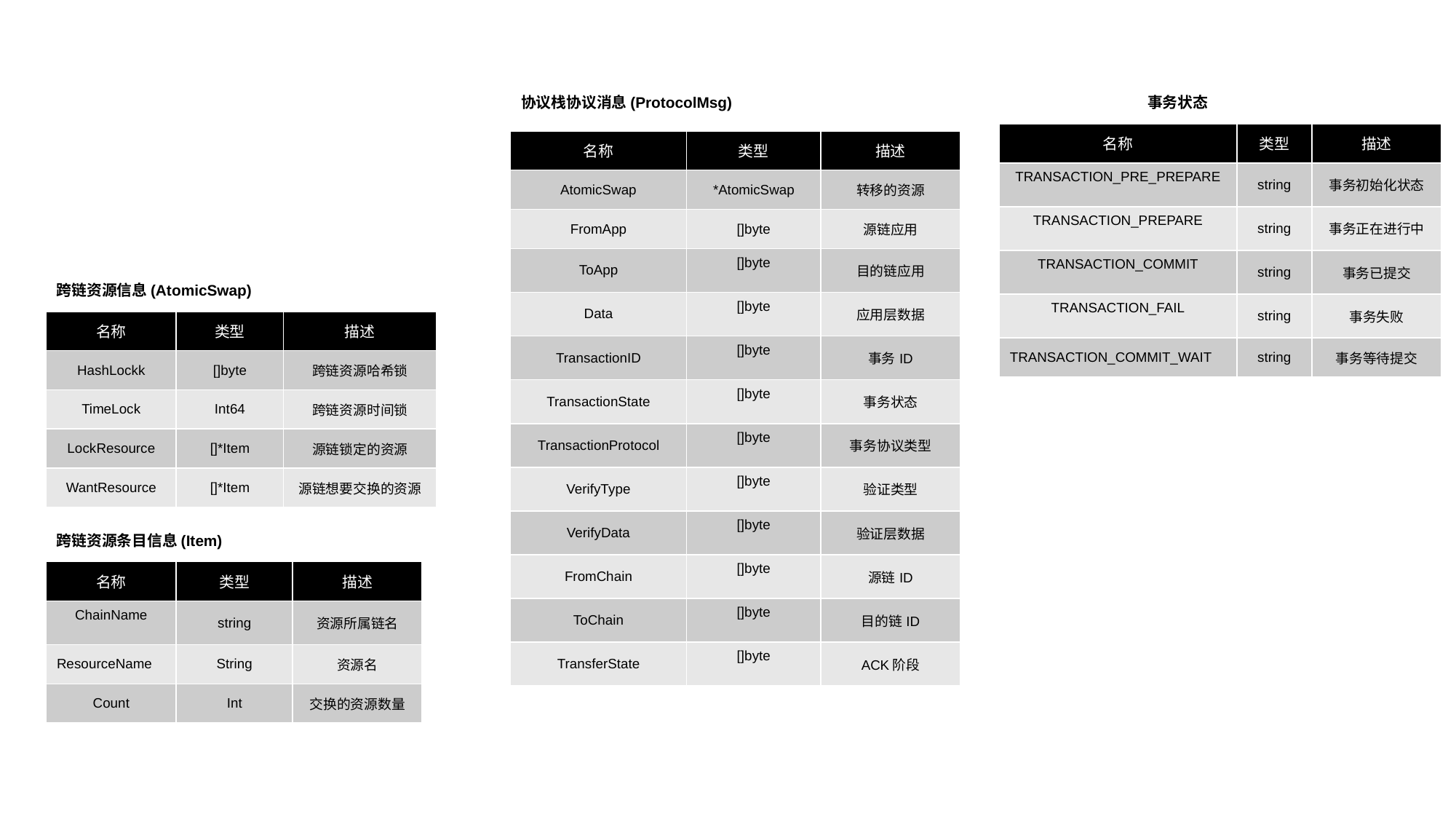

协议栈协议消息(ProtocolMsg)
事务状态
| 名称 | 类型 | 描述 |
| --- | --- | --- |
| TRANSACTION\_PRE\_PREPARE | string | 事务初始化状态 |
| TRANSACTION\_PREPARE | string | 事务正在进行中 |
| TRANSACTION\_COMMIT | string | 事务已提交 |
| TRANSACTION\_FAIL | string | 事务失败 |
| TRANSACTION\_COMMIT\_WAIT | string | 事务等待提交 |
| 名称 | 类型 | 描述 |
| --- | --- | --- |
| AtomicSwap | \*AtomicSwap | 转移的资源 |
| FromApp | []byte | 源链应用 |
| ToApp | []byte | 目的链应用 |
| Data | []byte | 应用层数据 |
| TransactionID | []byte | 事务ID |
| TransactionState | []byte | 事务状态 |
| TransactionProtocol | []byte | 事务协议类型 |
| VerifyType | []byte | 验证类型 |
| VerifyData | []byte | 验证层数据 |
| FromChain | []byte | 源链ID |
| ToChain | []byte | 目的链ID |
| TransferState | []byte | ACK阶段 |
跨链资源信息(AtomicSwap)
| 名称 | 类型 | 描述 |
| --- | --- | --- |
| HashLockk | []byte | 跨链资源哈希锁 |
| TimeLock | Int64 | 跨链资源时间锁 |
| LockResource | []\*Item | 源链锁定的资源 |
| WantResource | []\*Item | 源链想要交换的资源 |
跨链资源条目信息(Item)
| 名称 | 类型 | 描述 |
| --- | --- | --- |
| ChainName | string | 资源所属链名 |
| ResourceName | String | 资源名 |
| Count | Int | 交换的资源数量 |